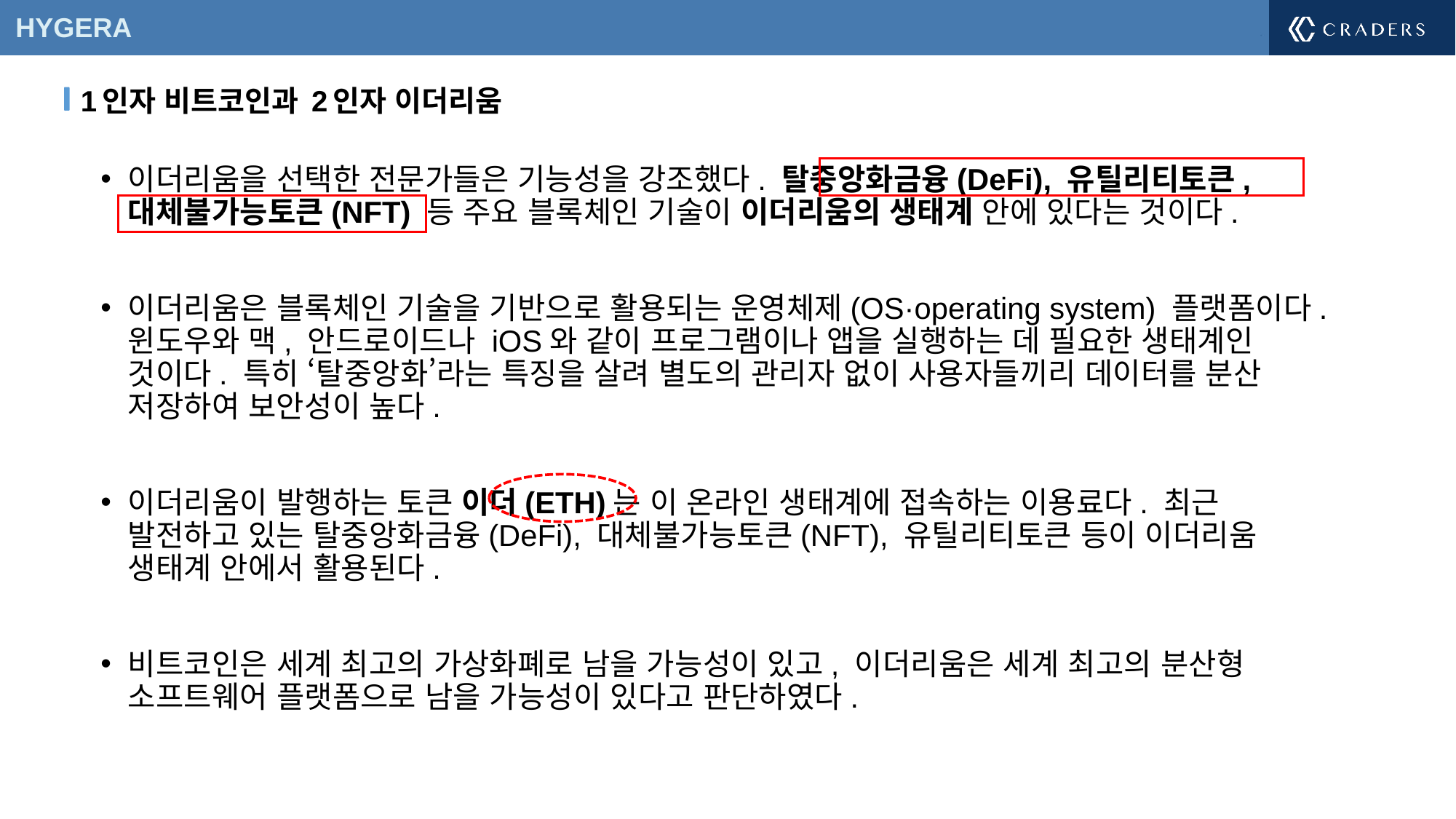

1인자 비트코인과 2인자 이더리움

이더리움을 선택한 전문가들은 기능성을 강조했다. 탈중앙화금융(DeFi), 유틸리티토큰, 대체불가능토큰(NFT) 등 주요 블록체인 기술이 이더리움의 생태계 안에 있다는 것이다.

이더리움은 블록체인 기술을 기반으로 활용되는 운영체제(OS·operating system) 플랫폼이다. 윈도우와 맥, 안드로이드나 iOS와 같이 프로그램이나 앱을 실행하는 데 필요한 생태계인 것이다. 특히 ‘탈중앙화’라는 특징을 살려 별도의 관리자 없이 사용자들끼리 데이터를 분산 저장하여 보안성이 높다.

이더리움이 발행하는 토큰 이더(ETH)는 이 온라인 생태계에 접속하는 이용료다. 최근 발전하고 있는 탈중앙화금융(DeFi), 대체불가능토큰(NFT), 유틸리티토큰 등이 이더리움 생태계 안에서 활용된다.

비트코인은 세계 최고의 가상화폐로 남을 가능성이 있고, 이더리움은 세계 최고의 분산형 소프트웨어 플랫폼으로 남을 가능성이 있다고 판단하였다.